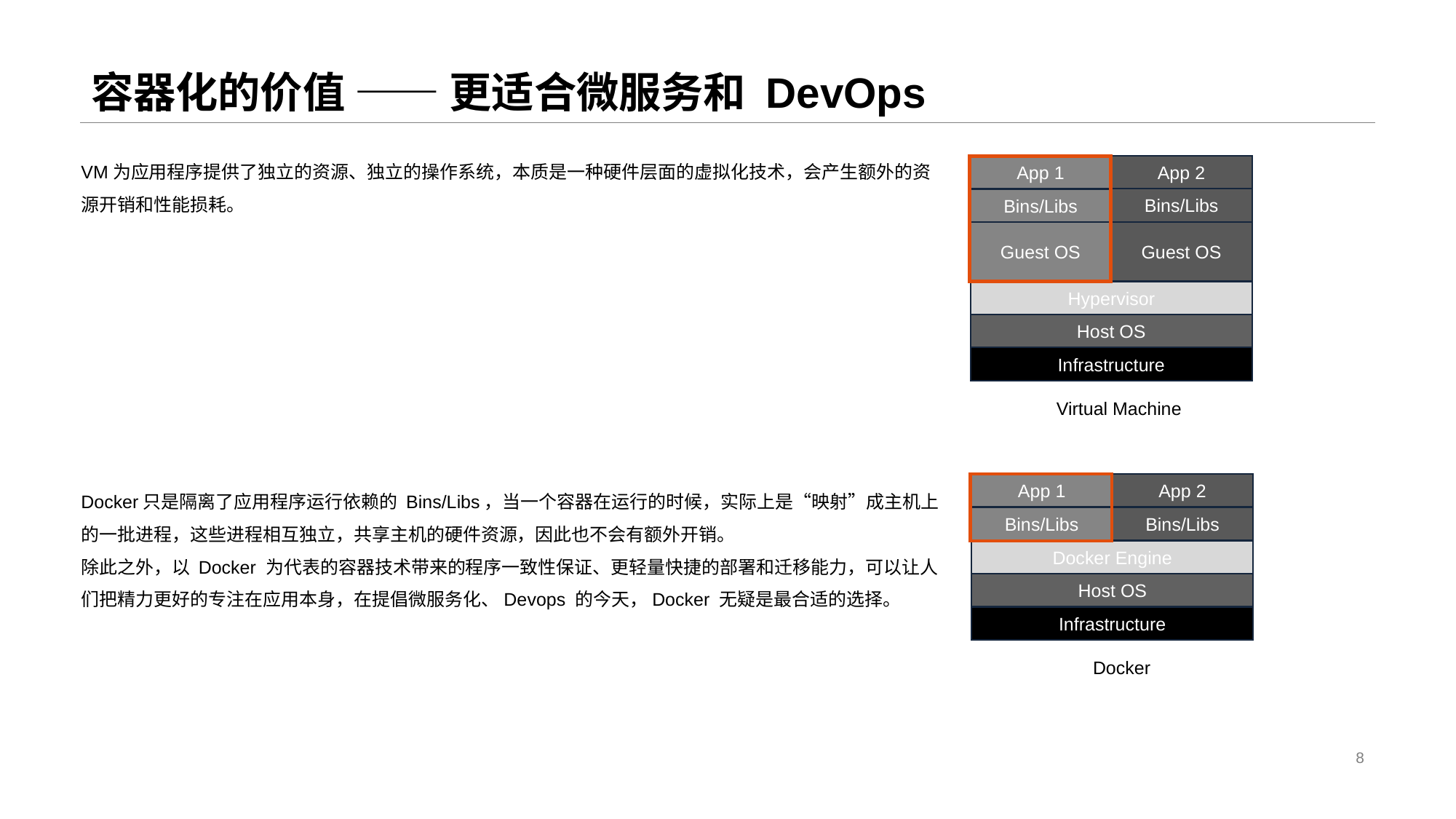

# 容器化的价值 —— 更适合微服务和 DevOps
VM为应用程序提供了独立的资源、独立的操作系统，本质是一种硬件层面的虚拟化技术，会产生额外的资源开销和性能损耗。
App 1
App 2

Bins/Libs
Bins/Libs
Guest OS
Guest OS
Hypervisor
Host OS
Infrastructure
Virtual Machine
Docker只是隔离了应用程序运行依赖的 Bins/Libs，当一个容器在运行的时候，实际上是“映射”成主机上的一批进程，这些进程相互独立，共享主机的硬件资源，因此也不会有额外开销。
除此之外，以 Docker 为代表的容器技术带来的程序一致性保证、更轻量快捷的部署和迁移能力，可以让人们把精力更好的专注在应用本身，在提倡微服务化、Devops 的今天，Docker 无疑是最合适的选择。

App 2
App 1
Bins/Libs
Bins/Libs
Docker Engine
Host OS
Infrastructure
Docker
8